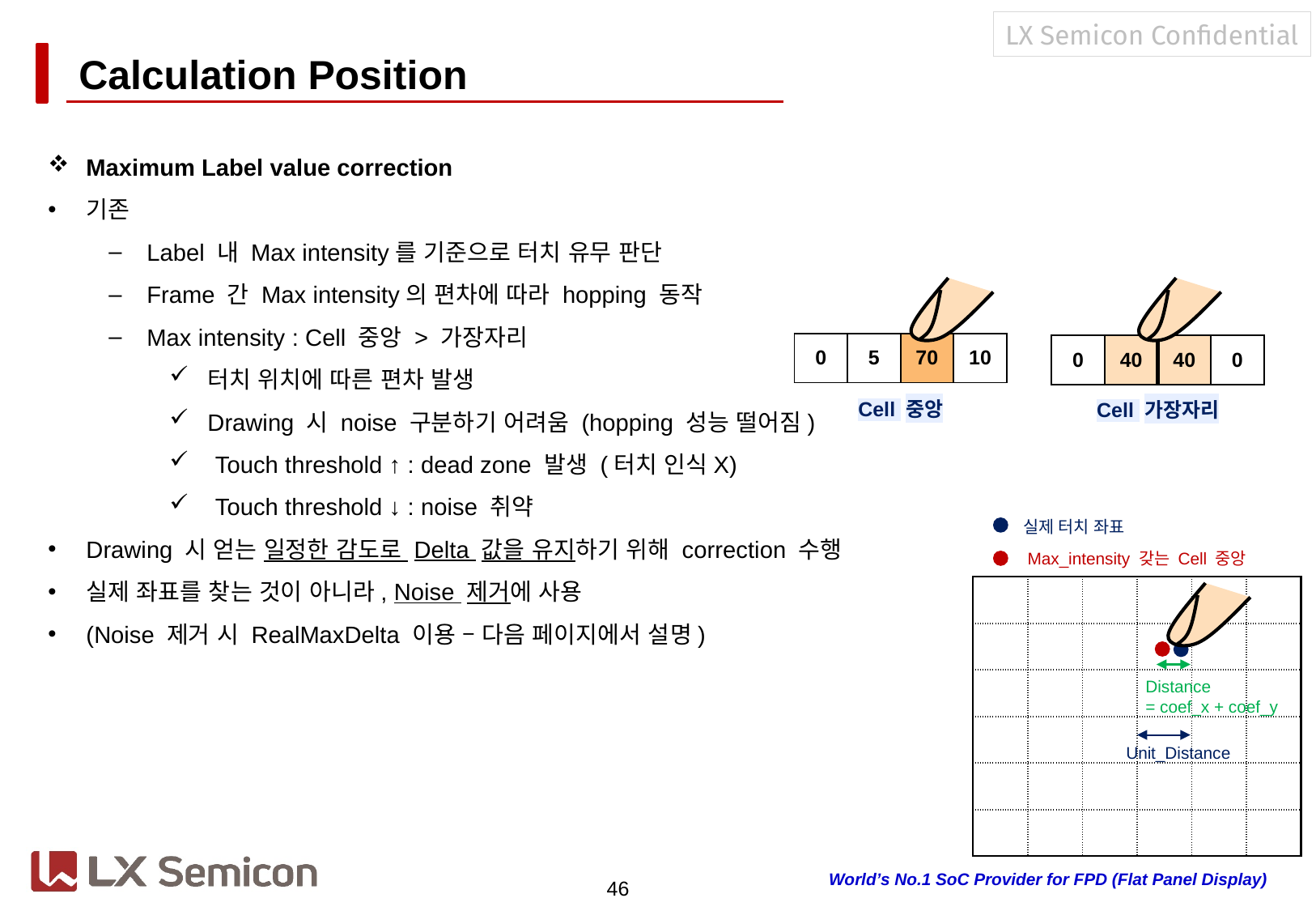

# Calculation Position
Maximum Label value correction
기존
Label 내 Max intensity를 기준으로 터치 유무 판단
Frame 간 Max intensity의 편차에 따라 hopping 동작
Max intensity : Cell 중앙 > 가장자리
터치 위치에 따른 편차 발생
Drawing 시 noise 구분하기 어려움 (hopping 성능 떨어짐)
Touch threshold ↑ : dead zone 발생 (터치 인식X)
Touch threshold ↓ : noise 취약
Drawing 시 얻는 일정한 감도로 Delta 값을 유지하기 위해 correction 수행
실제 좌표를 찾는 것이 아니라, Noise 제거에 사용
(Noise 제거 시 RealMaxDelta 이용 – 다음 페이지에서 설명)

| 0 | 5 | 70 | 10 |
| --- | --- | --- | --- |
| 0 | 40 | 40 | 0 |
| --- | --- | --- | --- |
Cell 중앙
Cell 가장자리
실제 터치 좌표

Max_intensity 갖는 Cell 중앙

|  |  |  |  |  |  |
| --- | --- | --- | --- | --- | --- |
|  |  |  |  |  |  |
|  |  |  |  |  |  |
|  |  |  |  |  |  |
|  |  |  |  |  |  |
|  |  |  |  |  |  |

Distance
= coef_x + coef_y
Unit_Distance